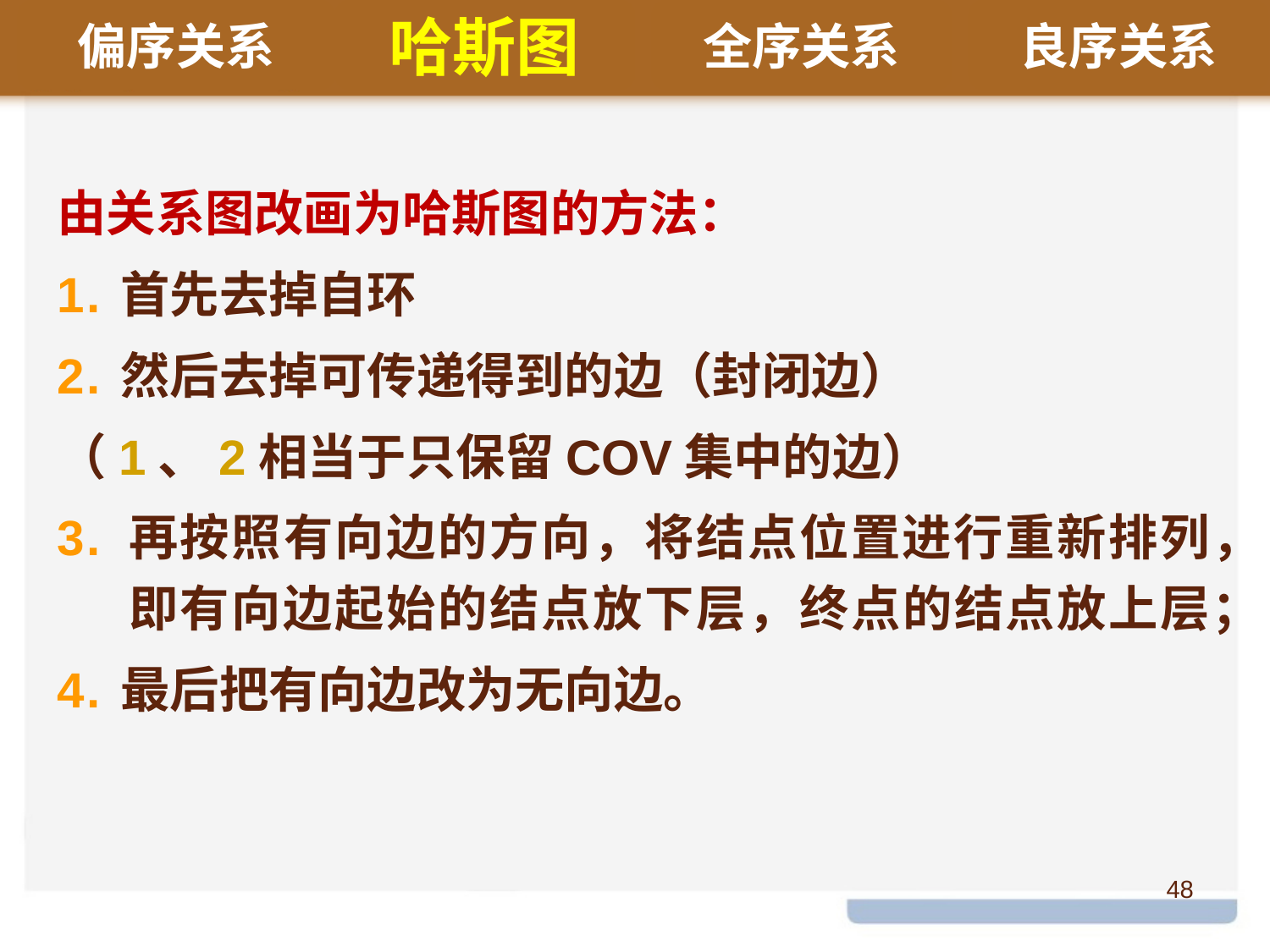

偏序关系
哈斯图
全序关系
良序关系
由关系图改画为哈斯图的方法：
首先去掉自环
然后去掉可传递得到的边（封闭边）
（1、2相当于只保留COV集中的边）
再按照有向边的方向，将结点位置进行重新排列，即有向边起始的结点放下层，终点的结点放上层；
最后把有向边改为无向边。

48